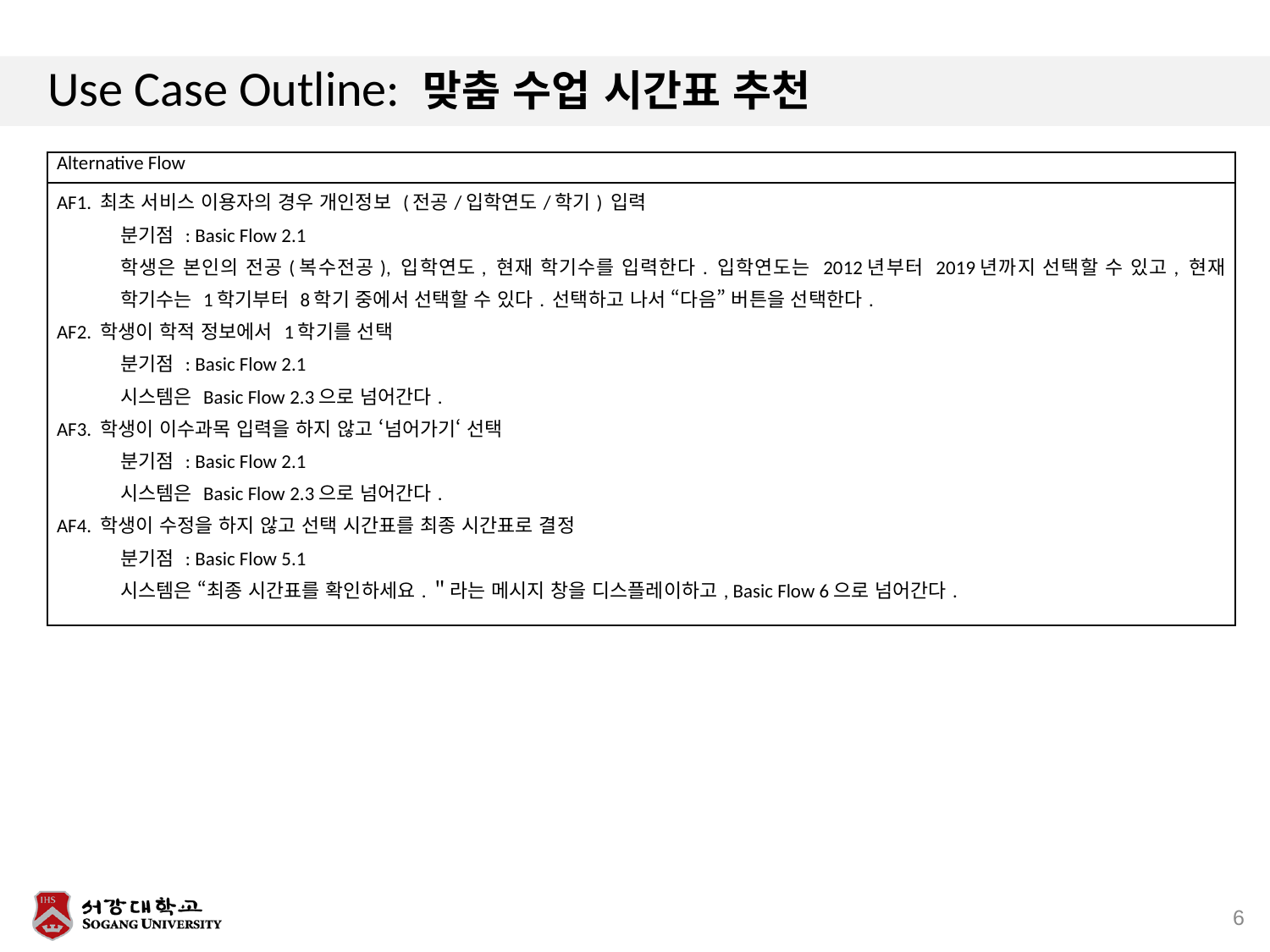

# Use Case Outline: 맞춤 수업 시간표 추천
| Alternative Flow |
| --- |
| AF1. 최초 서비스 이용자의 경우 개인정보 (전공/입학연도/학기) 입력 분기점 : Basic Flow 2.1 학생은 본인의 전공(복수전공), 입학연도, 현재 학기수를 입력한다. 입학연도는 2012년부터 2019년까지 선택할 수 있고, 현재 학기수는 1학기부터 8학기 중에서 선택할 수 있다. 선택하고 나서 “다음” 버튼을 선택한다. AF2. 학생이 학적 정보에서 1학기를 선택 분기점 : Basic Flow 2.1 시스템은 Basic Flow 2.3으로 넘어간다. AF3. 학생이 이수과목 입력을 하지 않고 ‘넘어가기‘ 선택 분기점 : Basic Flow 2.1 시스템은 Basic Flow 2.3으로 넘어간다. AF4. 학생이 수정을 하지 않고 선택 시간표를 최종 시간표로 결정 분기점 : Basic Flow 5.1 시스템은 “최종 시간표를 확인하세요.＂라는 메시지 창을 디스플레이하고, Basic Flow 6으로 넘어간다. |
6